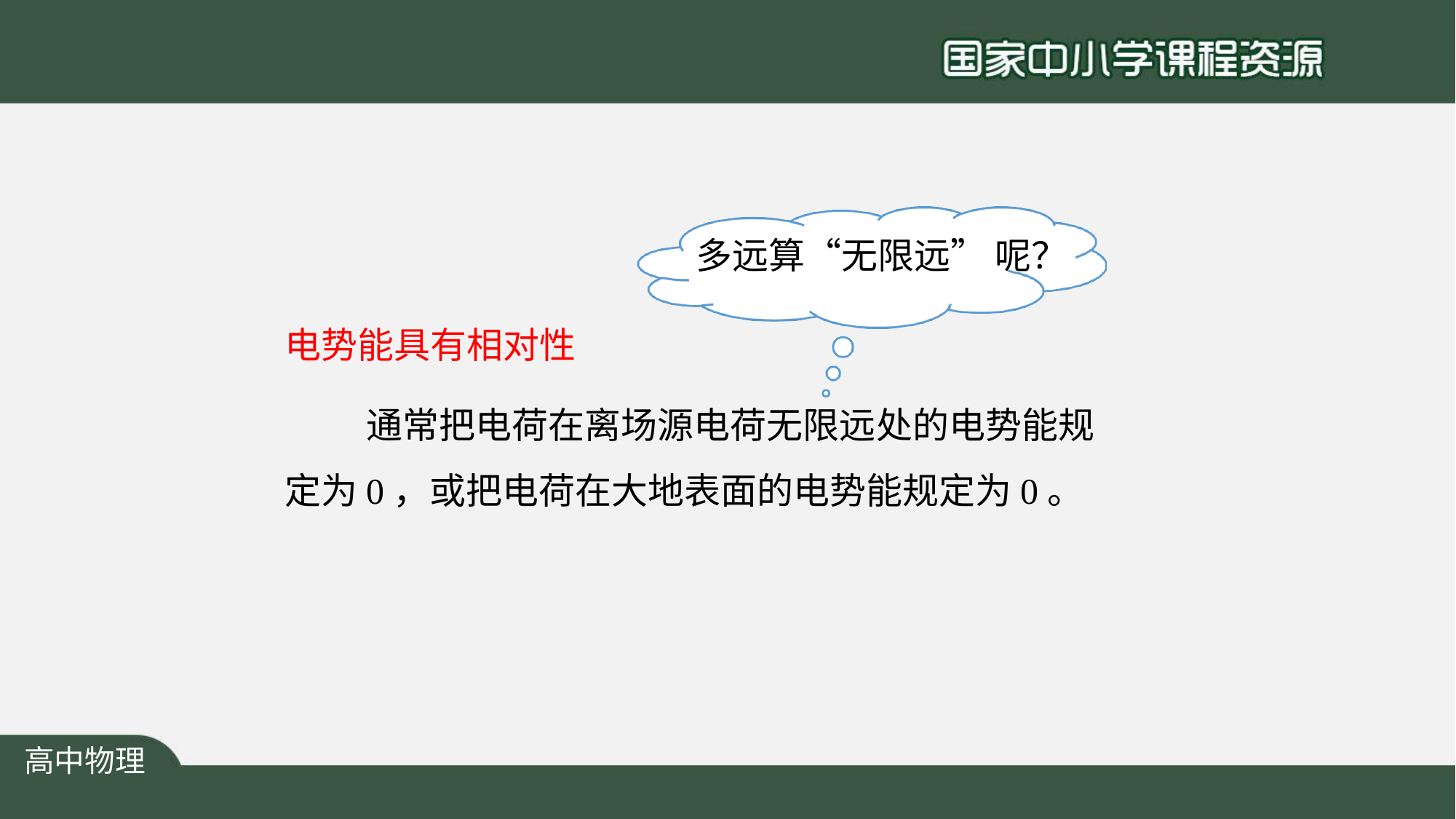

# 多远算“无限远” 呢？
电势能具有相对性
通常把电荷在离场源电荷无限远处的电势能规 定为0，或把电荷在大地表面的电势能规定为0。
高中物理